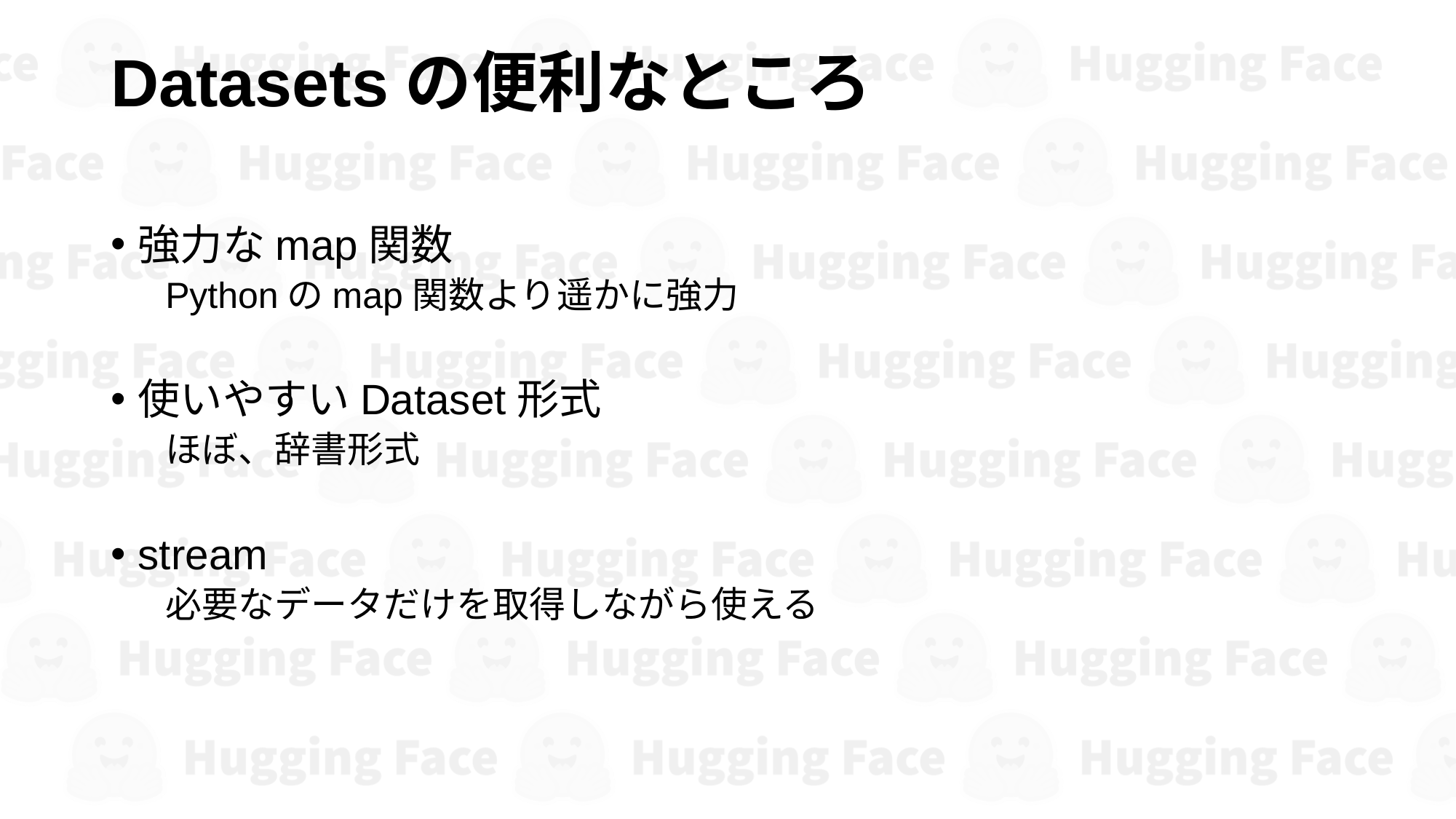

# Datasetsの便利なところ
強力なmap関数
Pythonのmap関数より遥かに強力

使いやすいDataset形式
ほぼ、辞書形式

stream
必要なデータだけを取得しながら使える